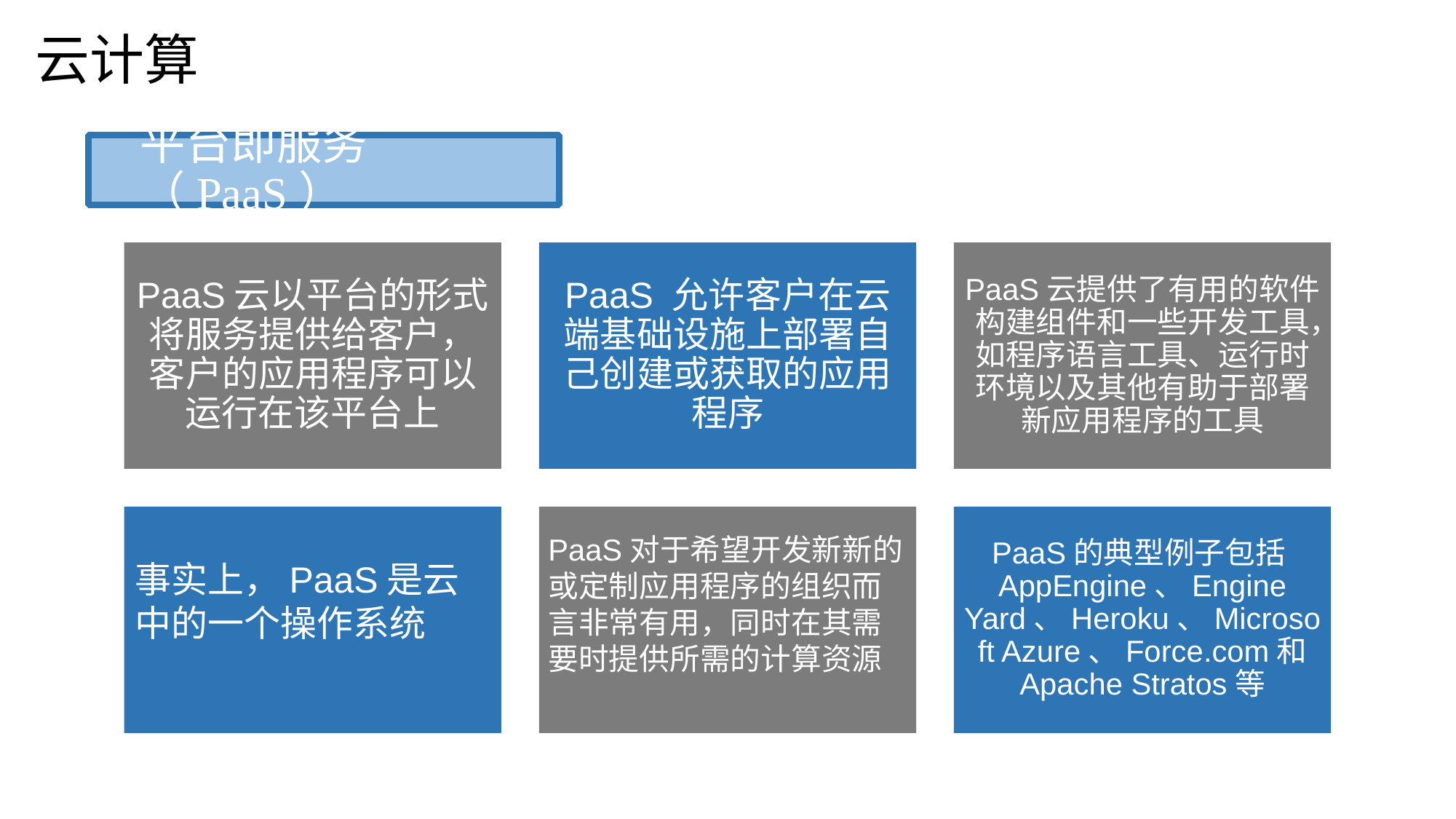

云计算

平台即服务（PaaS）
PaaS云以平台的形式将服务提供给客户，客户的应用程序可以运行在该平台上
PaaS 允许客户在云端基础设施上部署自己创建或获取的应用程序
PaaS云提供了有用的软件构建组件和一些开发工具，如程序语言工具、运行时环境以及其他有助于部署新应用程序的工具
事实上，PaaS是云中的一个操作系统

PaaS对于希望开发新新的或定制应用程序的组织而言非常有用，同时在其需要时提供所需的计算资源

PaaS的典型例子包括AppEngine、Engine Yard、Heroku、Microsoft Azure、Force.com和 Apache Stratos等